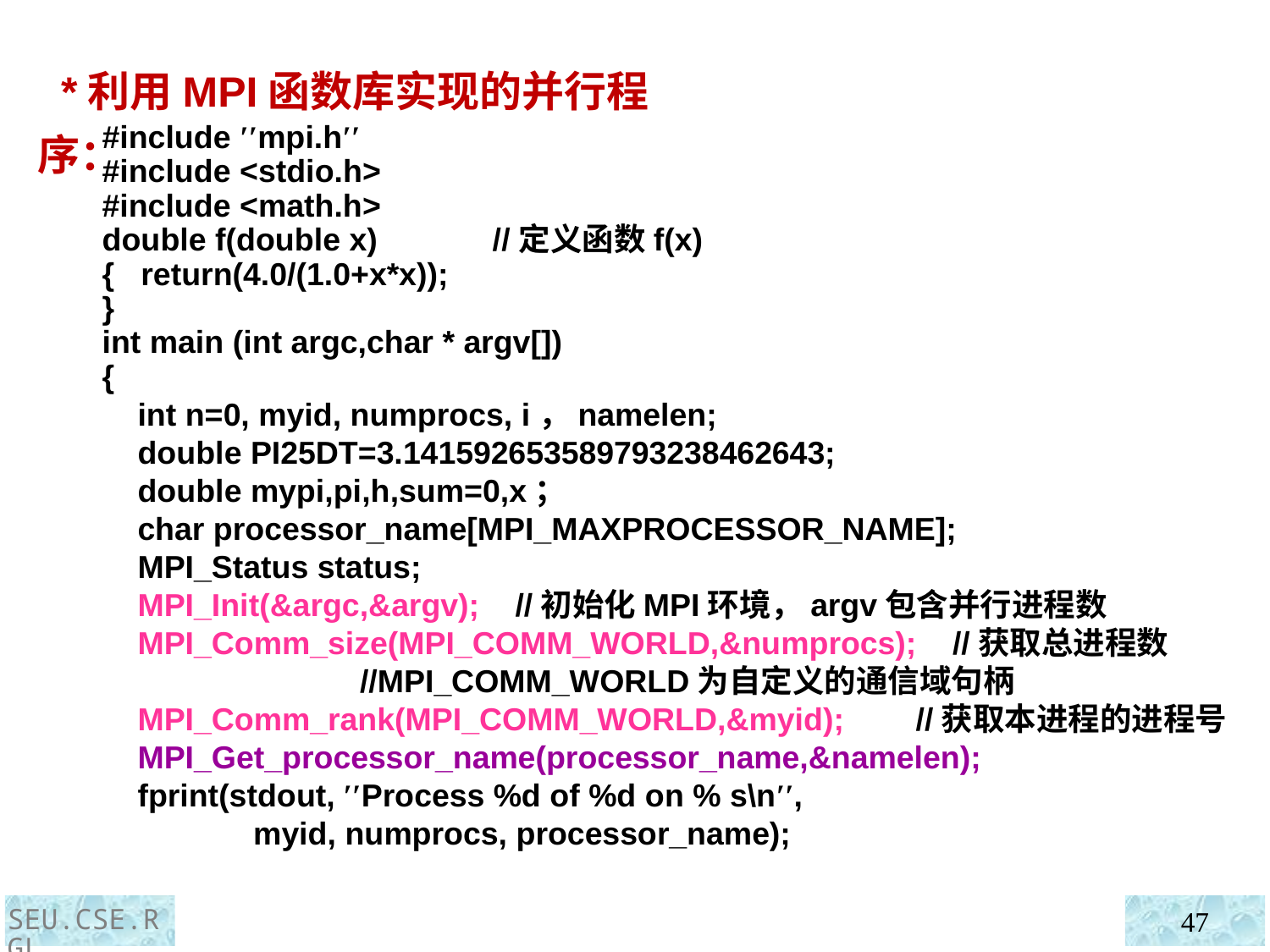

*利用MPI函数库实现的并行程序：
#include ′′mpi.h′′
#include <stdio.h>
#include <math.h>
double f(double x)             //定义函数f(x)
{   return(4.0/(1.0+x*x));
}
int main (int argc,char * argv[])
{
    int n=0, myid, numprocs, i，namelen;
    double PI25DT=3.141592653589793238462643;
    double mypi,pi,h,sum=0,x；
    char processor_name[MPI_MAXPROCESSOR_NAME];
    MPI_Status status;
    MPI_Init(&argc,&argv);    //初始化MPI环境，argv包含并行进程数
    MPI_Comm_size(MPI_COMM_WORLD,&numprocs);    //获取总进程数
                             //MPI_COMM_WORLD为自定义的通信域句柄
    MPI_Comm_rank(MPI_COMM_WORLD,&myid);        //获取本进程的进程号
    MPI_Get_processor_name(processor_name,&namelen);
    fprint(stdout, ′′Process %d of %d on % s\n′′,
                 myid, numprocs, processor_name);
SEU.CSE.RGL
47